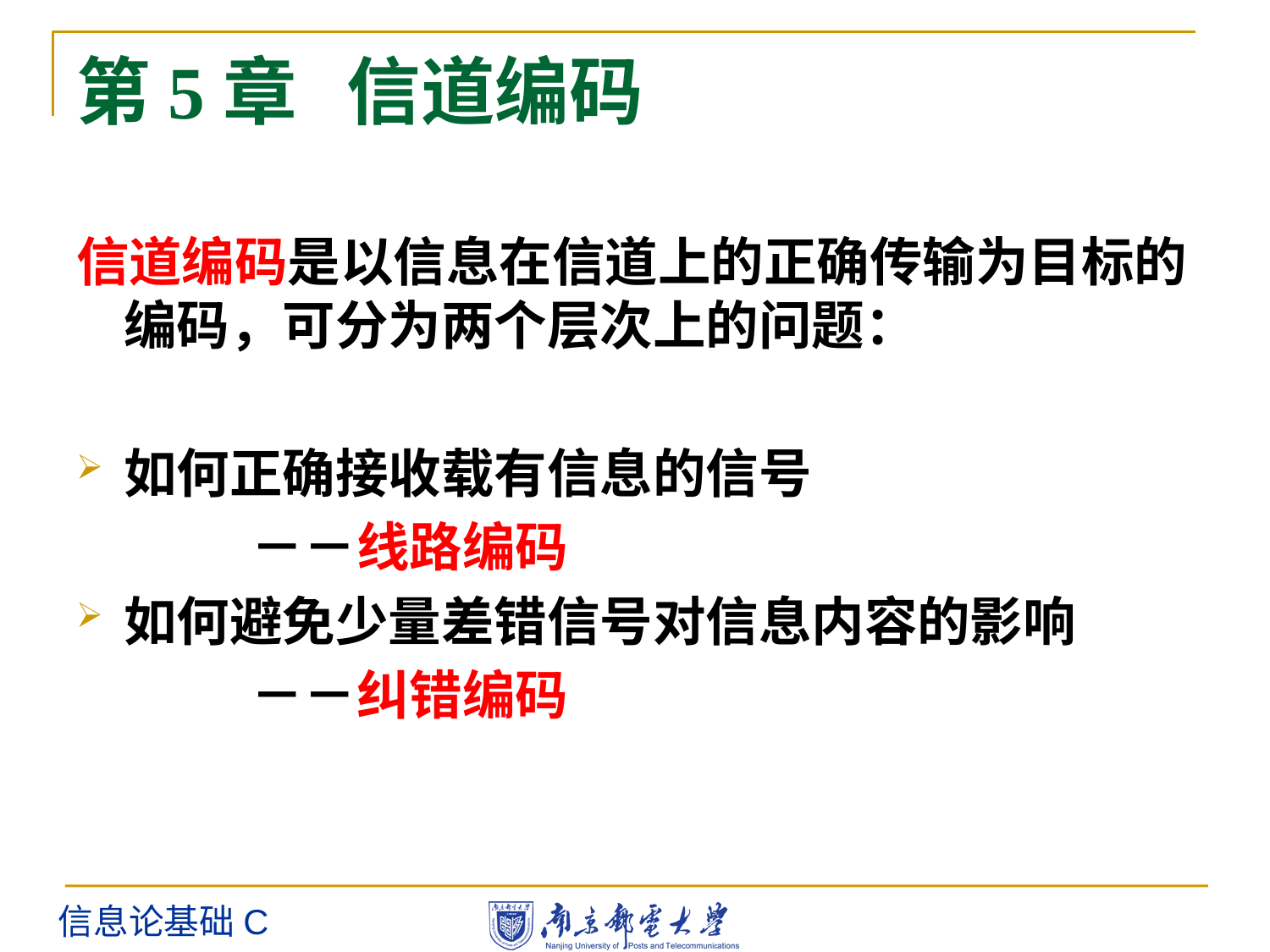

# 第5章   信道编码
信道编码是以信息在信道上的正确传输为目标的编码，可分为两个层次上的问题：

如何正确接收载有信息的信号
		－－线路编码
如何避免少量差错信号对信息内容的影响
		－－纠错编码

2